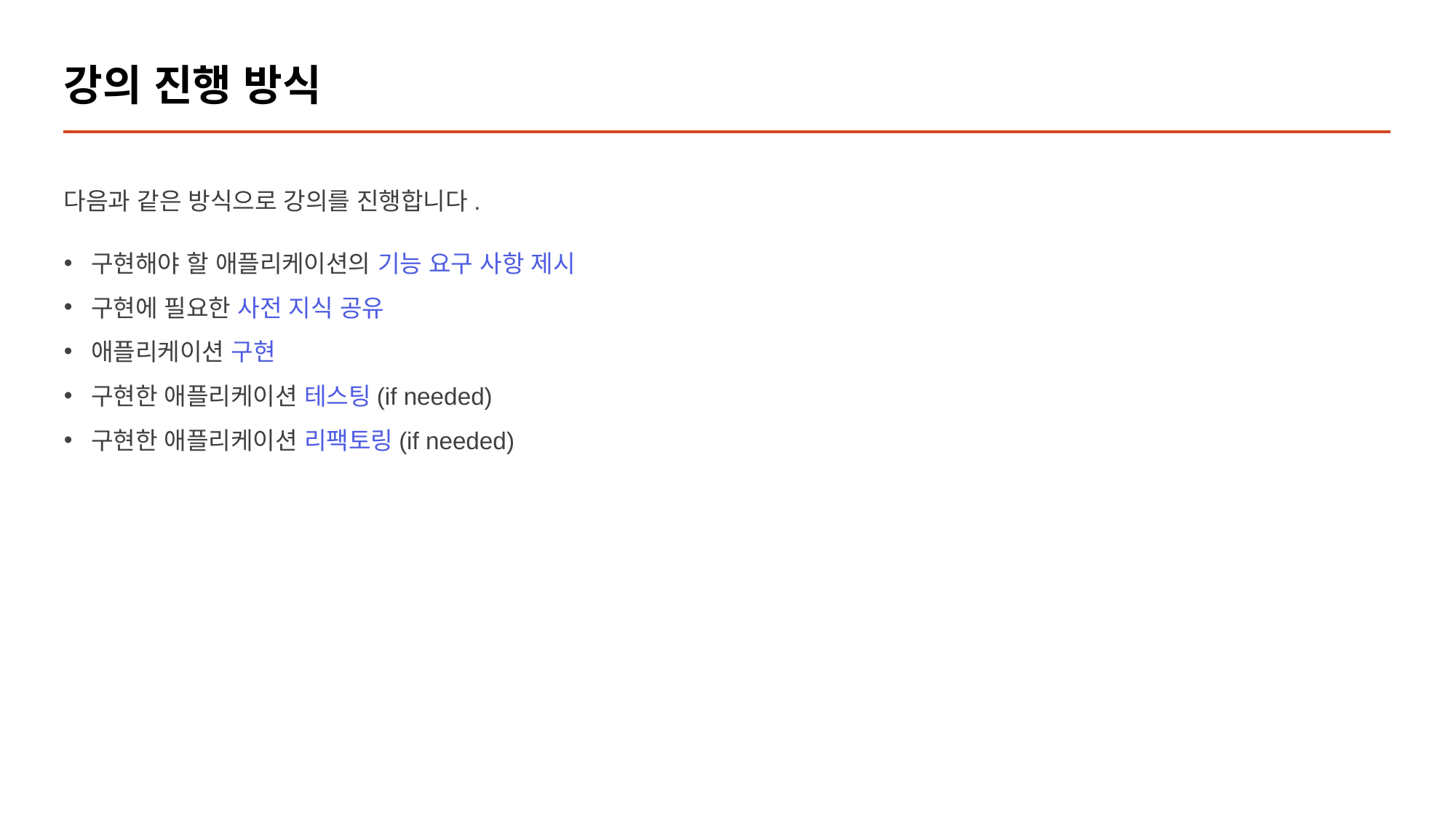

# 강의 진행 방식
다음과 같은 방식으로 강의를 진행합니다.
구현해야 할 애플리케이션의 기능 요구 사항 제시
구현에 필요한 사전 지식 공유
애플리케이션 구현
구현한 애플리케이션 테스팅(if needed)
구현한 애플리케이션 리팩토링(if needed)